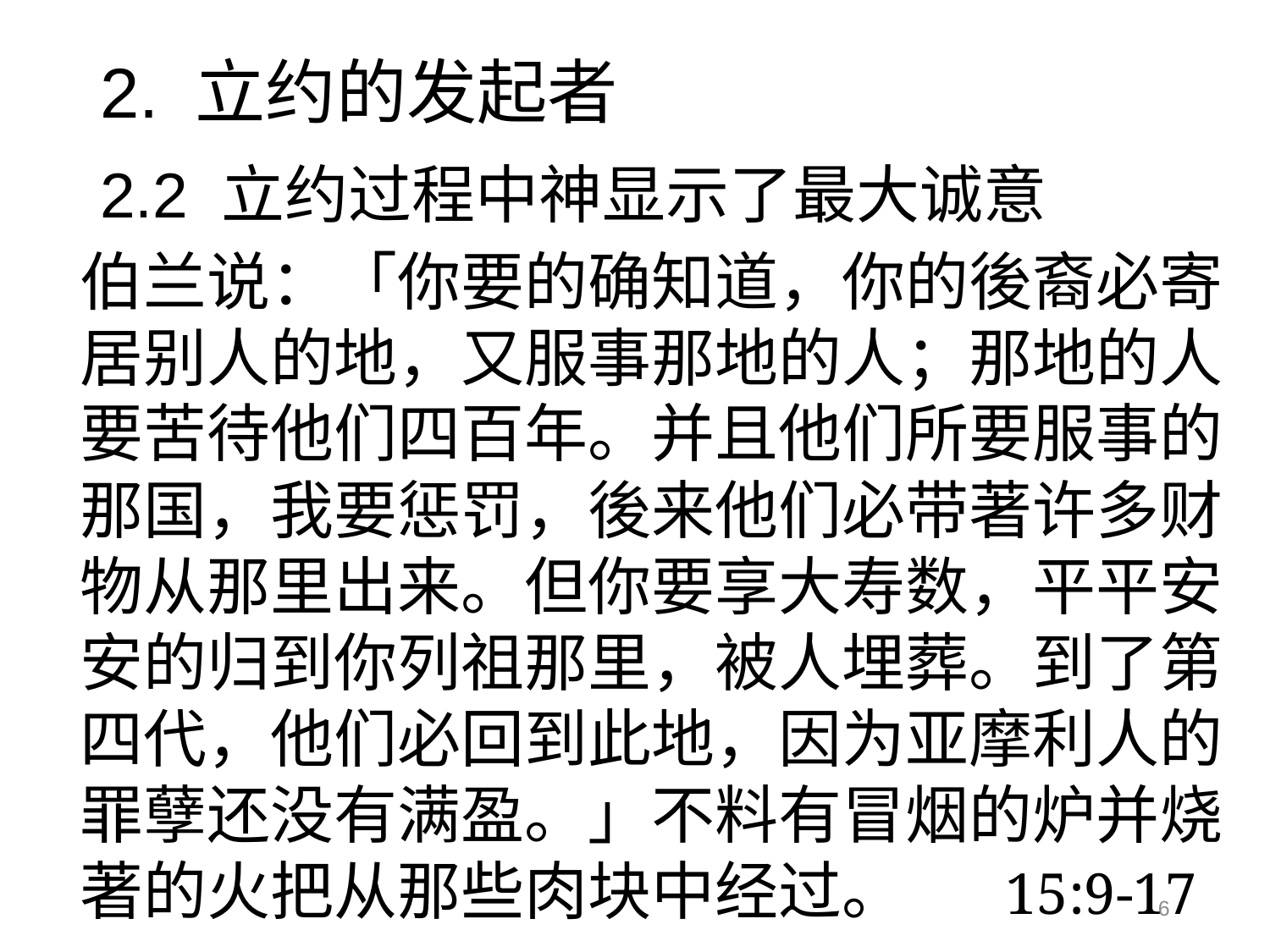

# 2. 立约的发起者
2.2 立约过程中神显示了最大诚意

伯兰说：「你要的确知道，你的後裔必寄居别人的地，又服事那地的人；那地的人要苦待他们四百年。并且他们所要服事的那国，我要惩罚，後来他们必带著许多财物从那里出来。但你要享大寿数，平平安安的归到你列祖那里，被人埋葬。到了第四代，他们必回到此地，因为亚摩利人的罪孽还没有满盈。」不料有冒烟的炉并烧著的火把从那些肉块中经过。      15:9-17
6